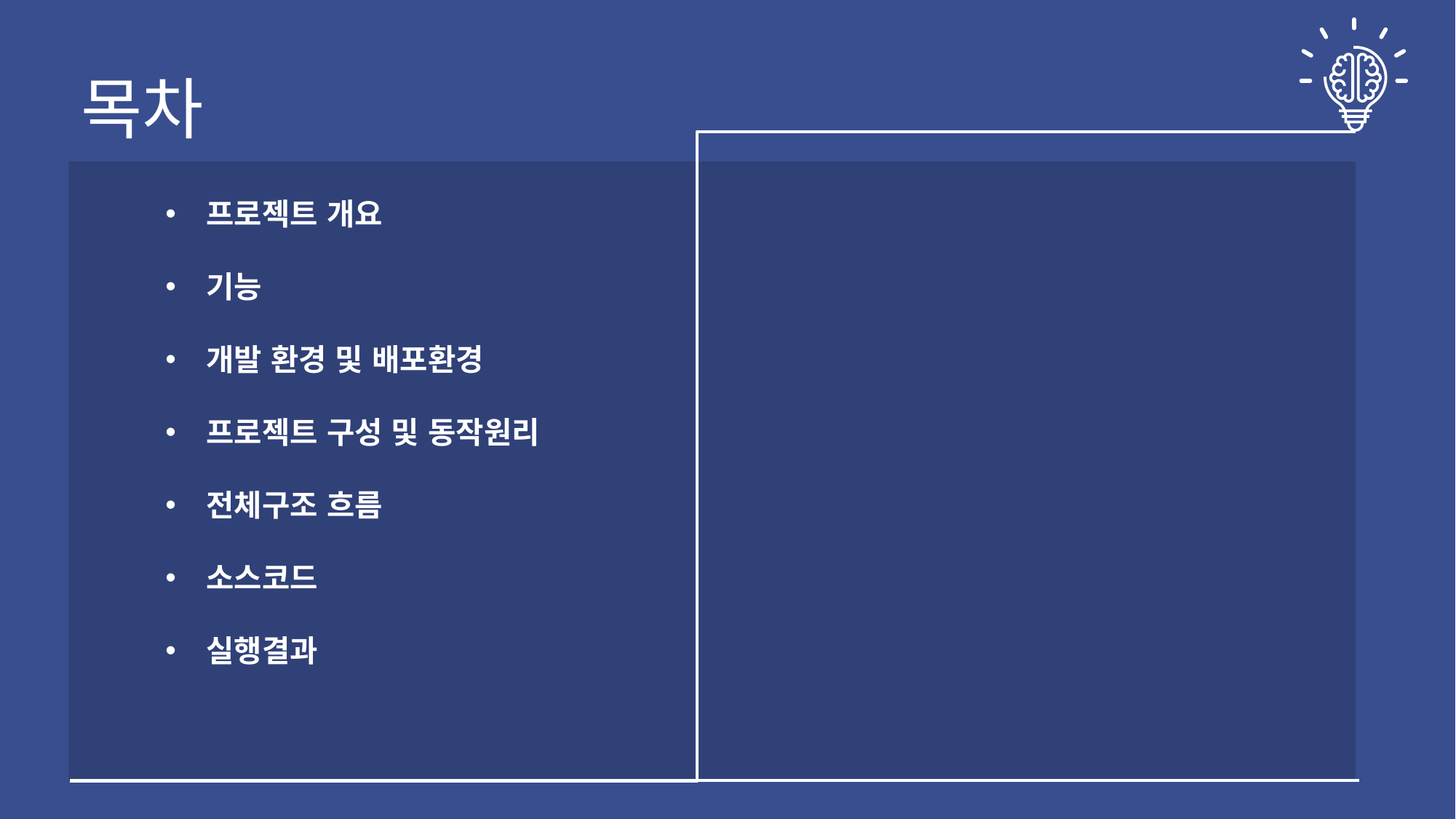

목차

프로젝트 개요

기능

개발 환경 및 배포환경

프로젝트 구성 및 동작원리

전체구조 흐름

소스코드

실행결과